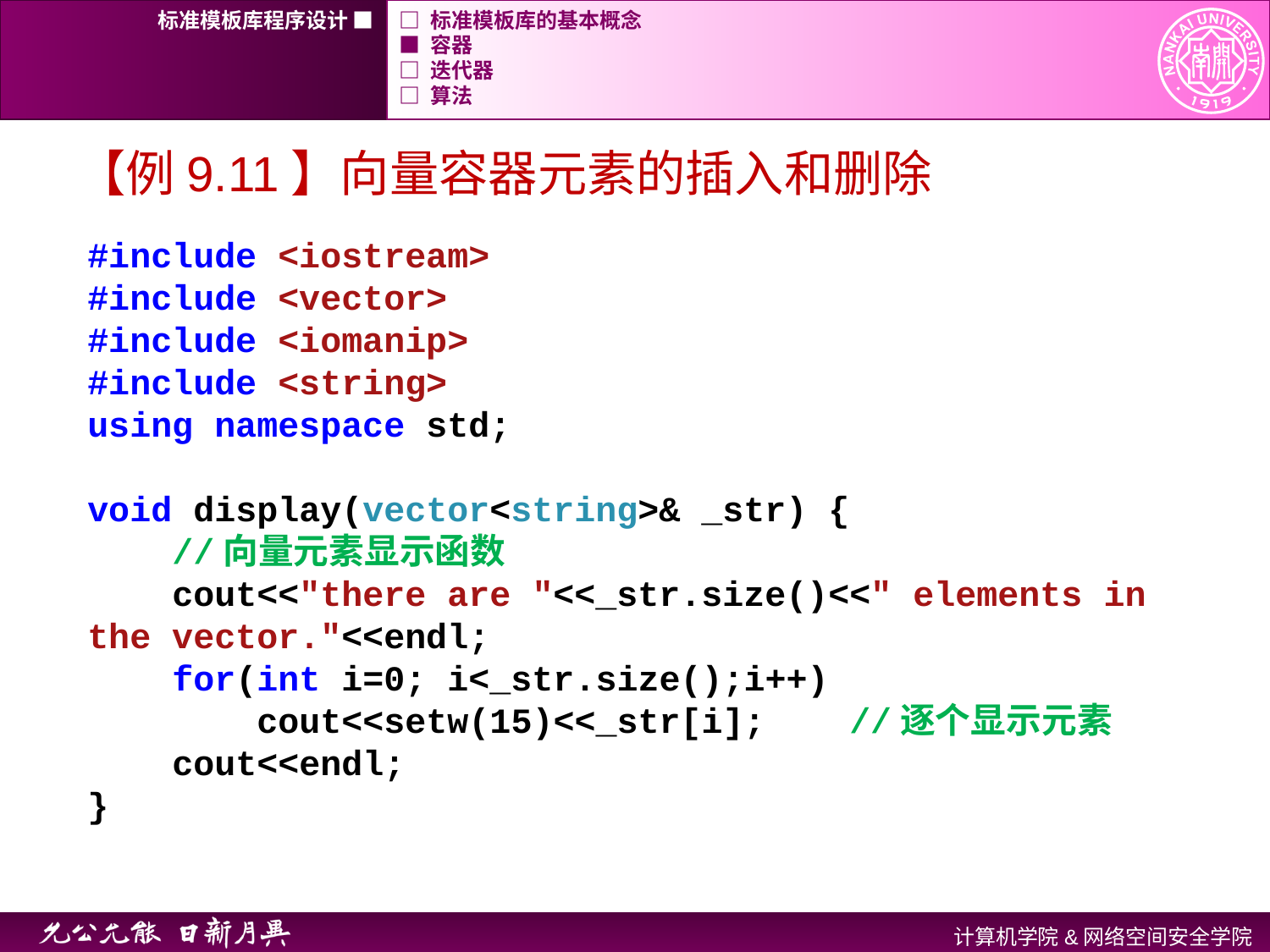

标准模板库程序设计 ■
□ 标准模板库的基本概念

■ 容器

□ 迭代器

□ 算法
【例9.11】向量容器元素的插入和删除
#include <iostream>
#include <vector>
#include <iomanip>
#include <string>
using namespace std;

void display(vector<string>& _str) {
    //向量元素显示函数
    cout<<"there are "<<_str.size()<<" elements in the vector."<<endl;
    for(int i=0; i<_str.size();i++)
        cout<<setw(15)<<_str[i];	//逐个显示元素
    cout<<endl;
}